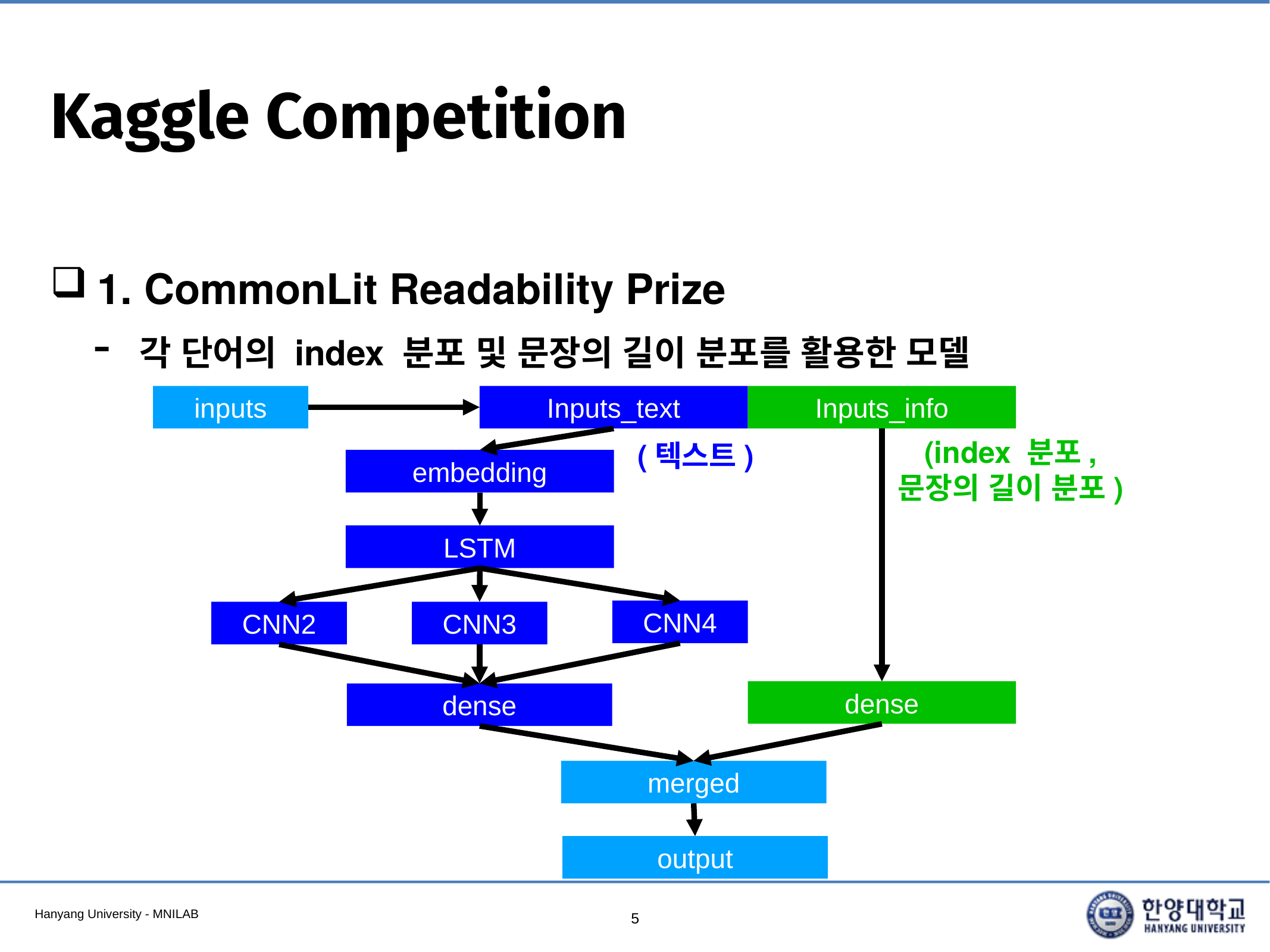

# Kaggle Competition
1. CommonLit Readability Prize
각 단어의 index 분포 및 문장의 길이 분포를 활용한 모델
inputs
Inputs_text
Inputs_info
(index 분포,
문장의 길이 분포)
(텍스트)
embedding
LSTM
CNN4
CNN2
CNN3
dense
dense
merged
output
5